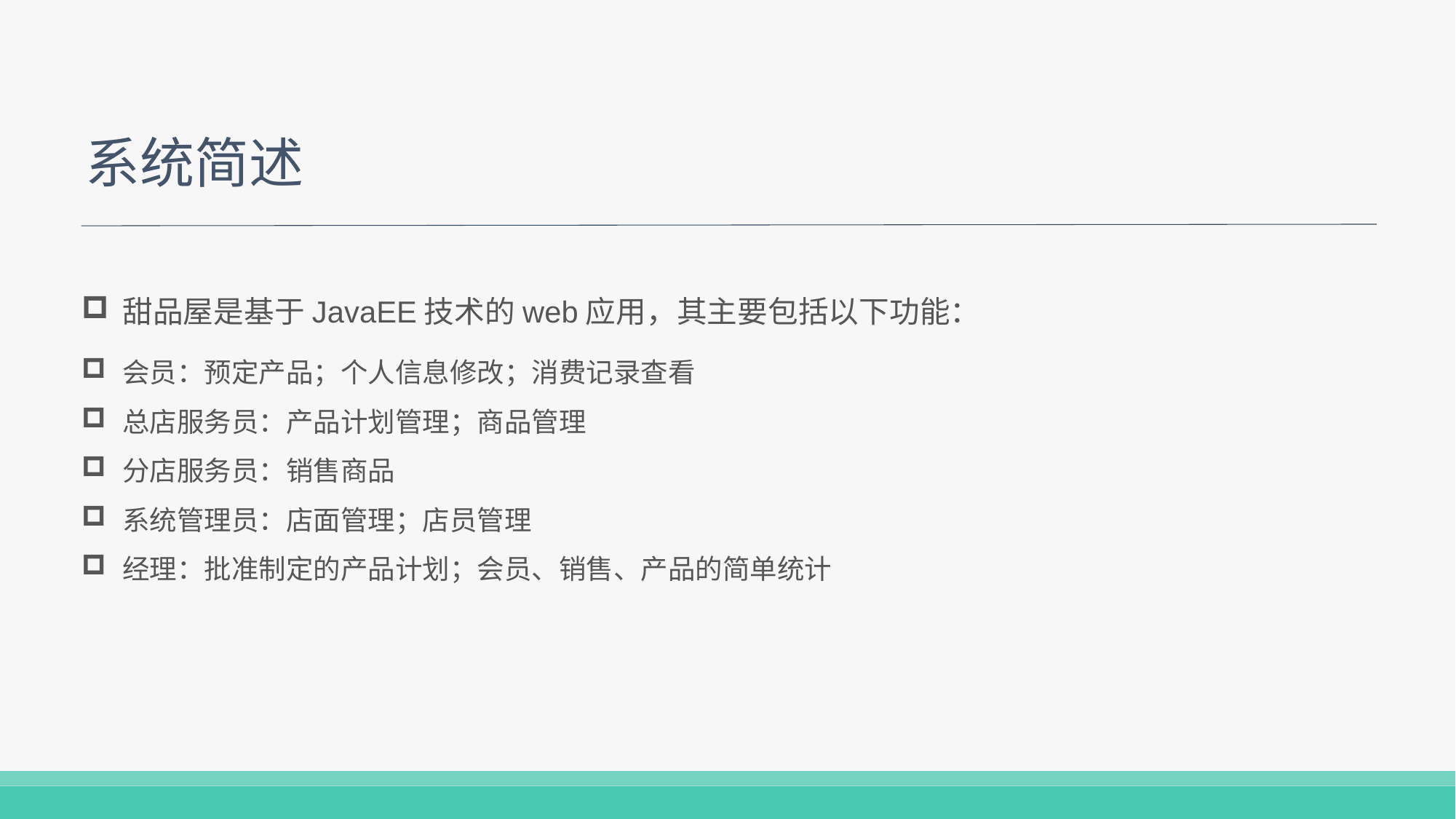

系统简述
甜品屋是基于JavaEE技术的web应用，其主要包括以下功能：
会员：预定产品；个人信息修改；消费记录查看
总店服务员：产品计划管理；商品管理
分店服务员：销售商品
系统管理员：店面管理；店员管理
经理：批准制定的产品计划；会员、销售、产品的简单统计